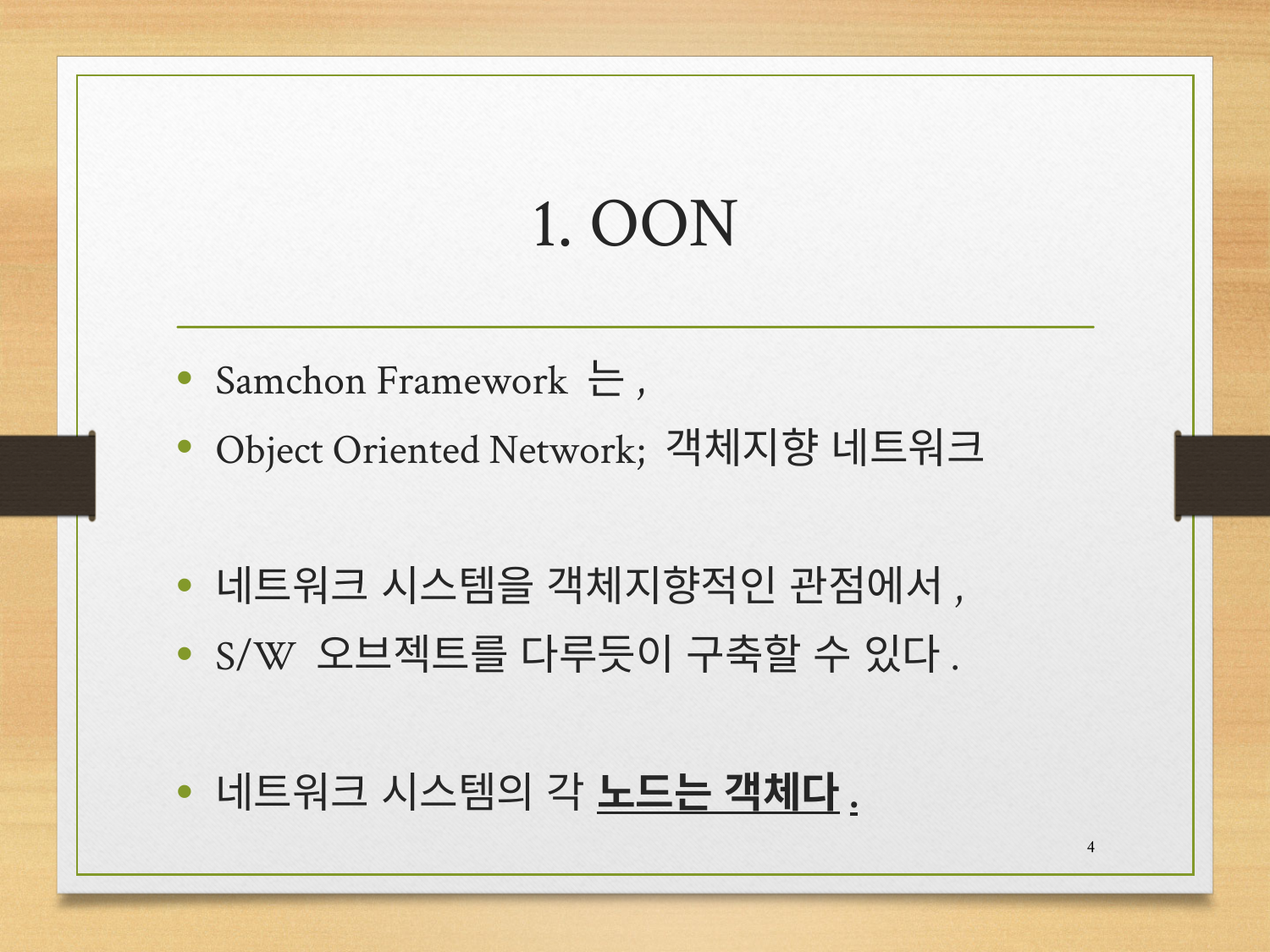

# 1. OON
Samchon Framework 는,
Object Oriented Network; 객체지향 네트워크

네트워크 시스템을 객체지향적인 관점에서,
S/W 오브젝트를 다루듯이 구축할 수 있다.

네트워크 시스템의 각 노드는 객체다.
4